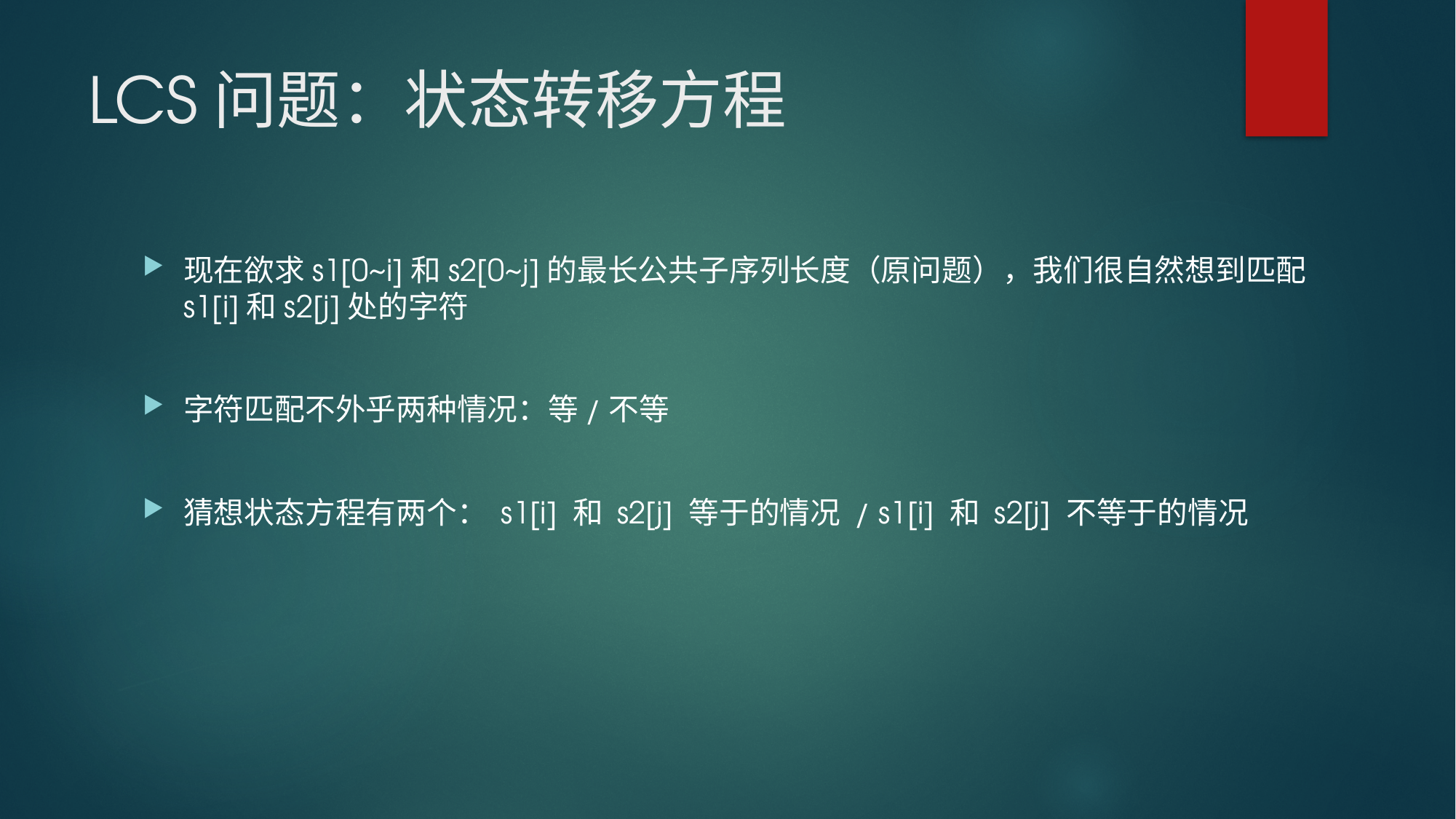

# LCS问题：状态转移方程
现在欲求s1[0~i]和s2[0~j]的最长公共子序列长度（原问题），我们很自然想到匹配s1[i]和s2[j]处的字符

字符匹配不外乎两种情况：等/不等

猜想状态方程有两个： s1[i] 和 s2[j] 等于的情况 / s1[i] 和 s2[j] 不等于的情况